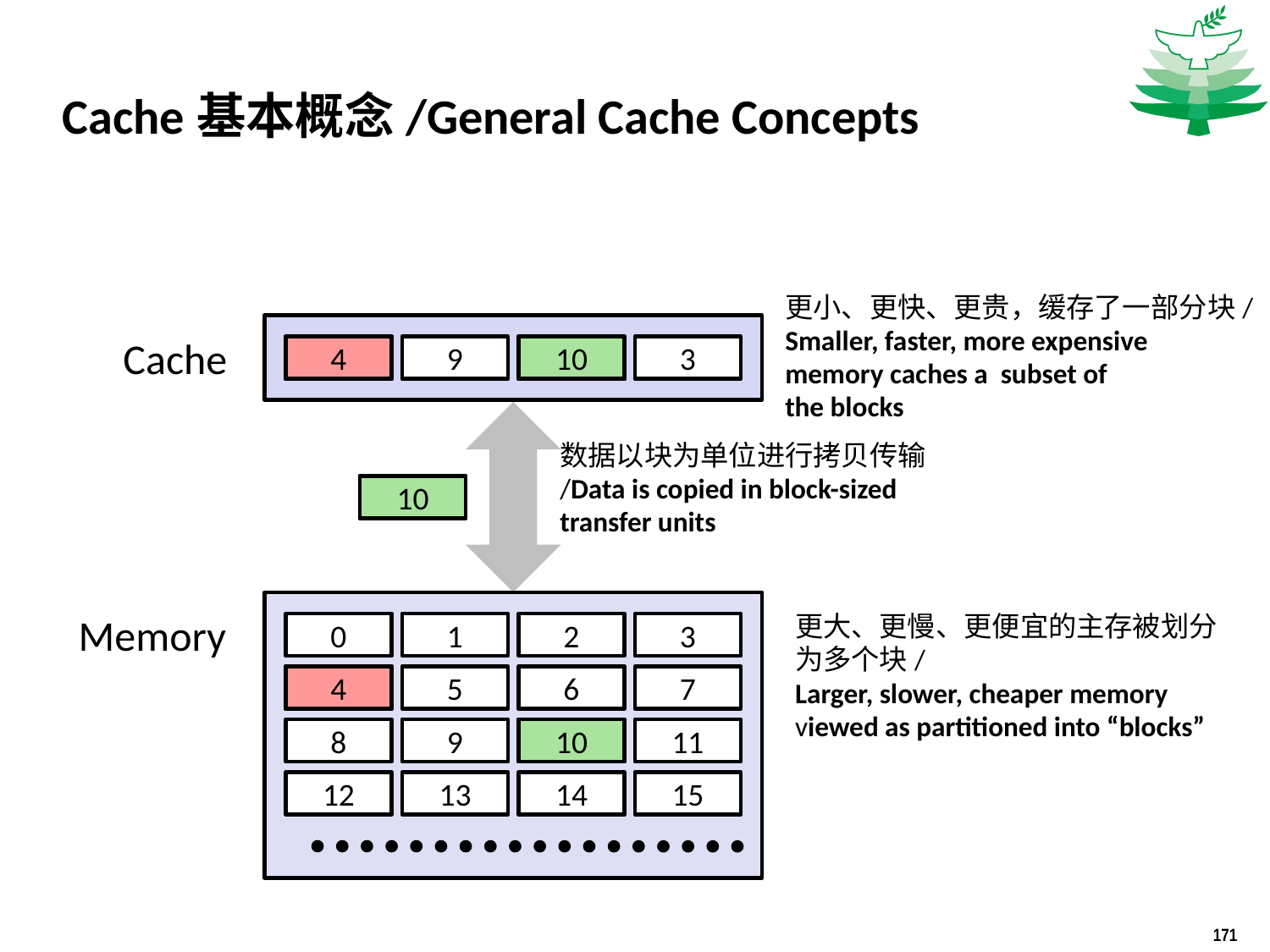

# Cache基本概念/General Cache Concepts
更小、更快、更贵，缓存了一部分块/
Smaller, faster, more expensive
memory caches a  subset of
the blocks

Cache
8
4
9
14
10
3

数据以块为单位进行拷贝传输/Data is copied in block-sized transfer units
4
10

Memory
更大、更慢、更便宜的主存被划分为多个块/
Larger, slower, cheaper memory
viewed as partitioned into “blocks”
0
1
2
3
4
4
5
6
7
8
9
10
10
11
12
13
14
15